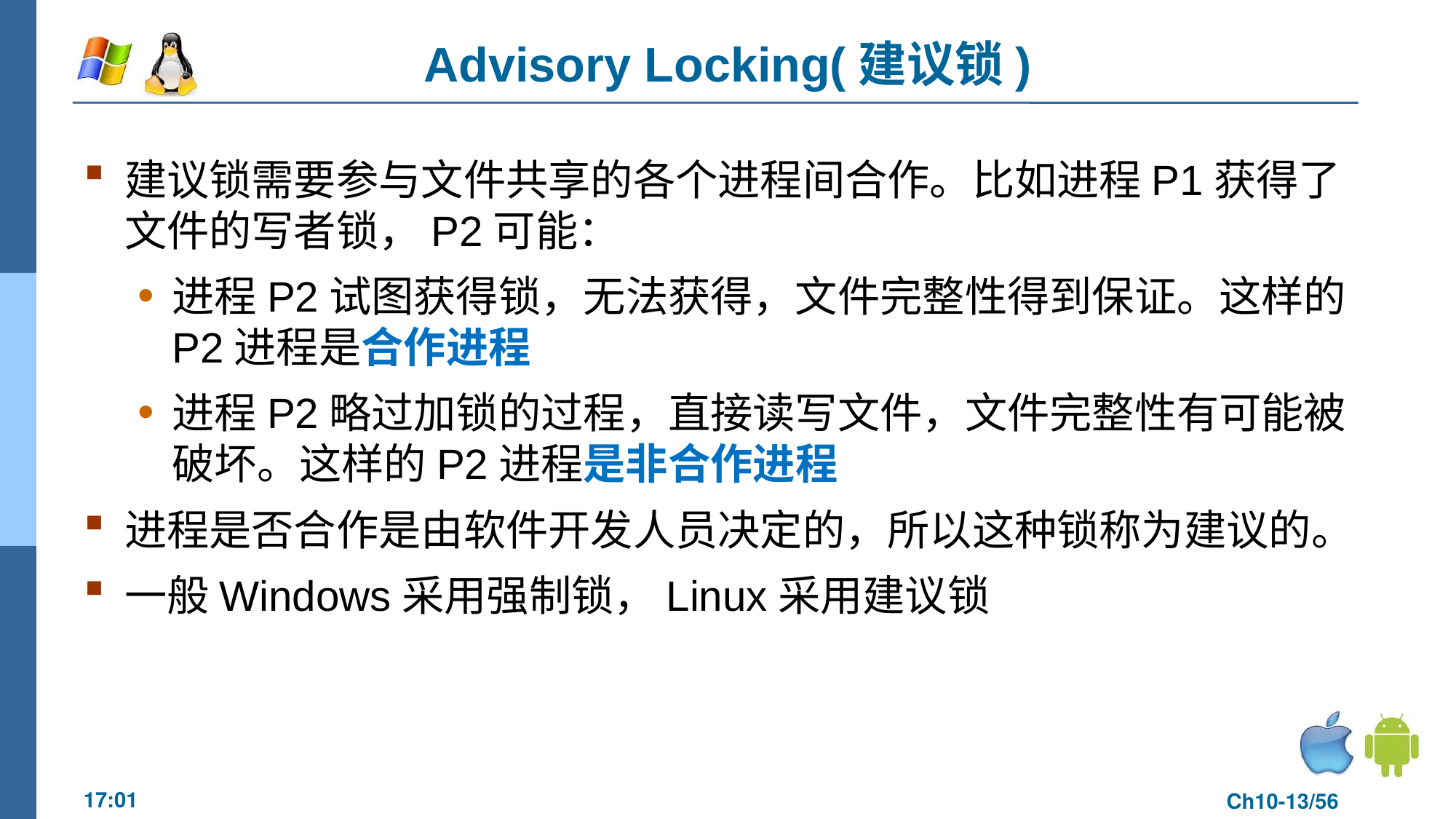

# Advisory Locking(建议锁)
建议锁需要参与文件共享的各个进程间合作。比如进程P1获得了文件的写者锁，P2可能：
进程P2试图获得锁，无法获得，文件完整性得到保证。这样的P2进程是合作进程
进程P2略过加锁的过程，直接读写文件，文件完整性有可能被破坏。这样的P2进程是非合作进程
进程是否合作是由软件开发人员决定的，所以这种锁称为建议的。
一般Windows采用强制锁，Linux采用建议锁